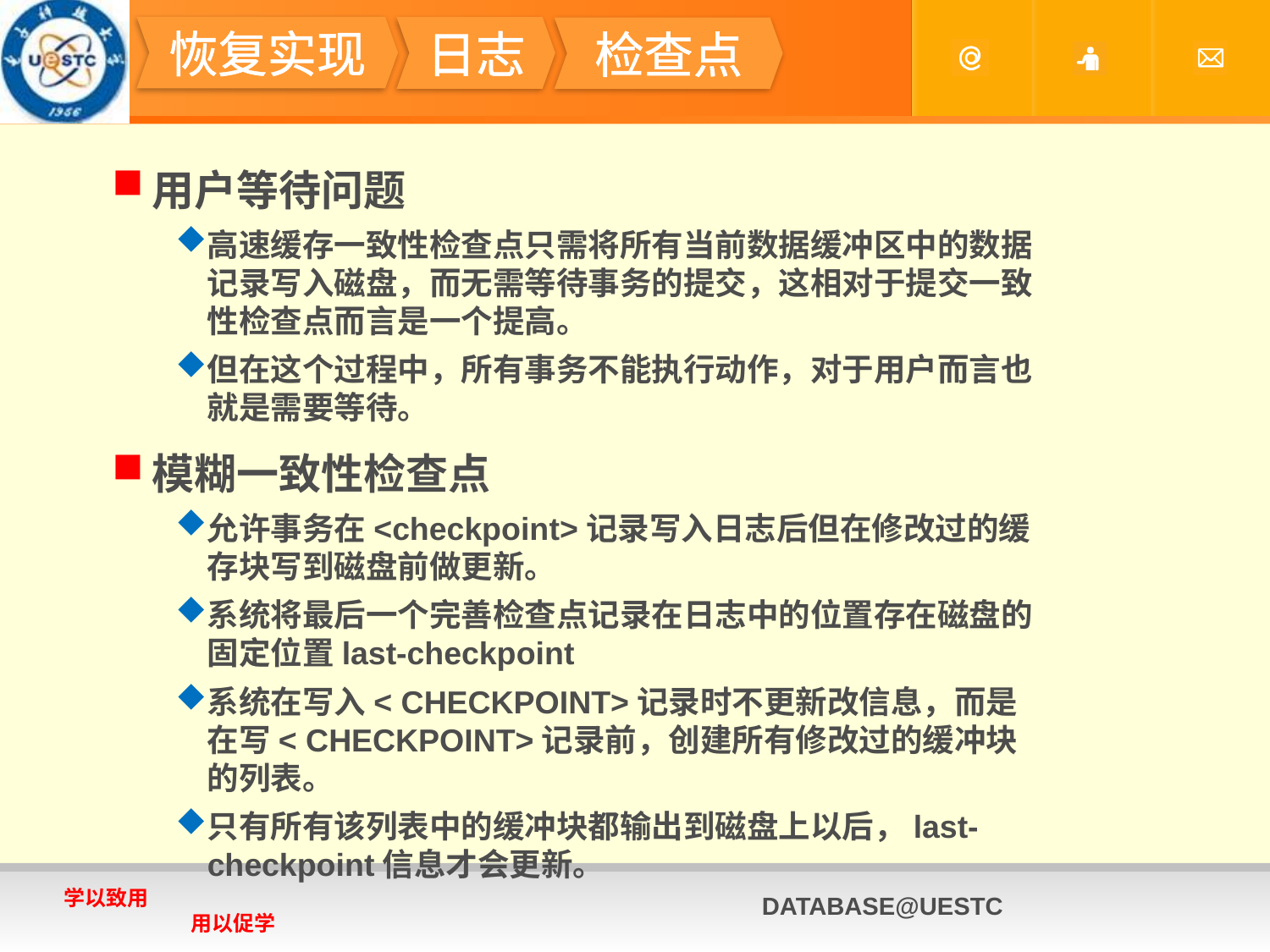

#
恢复实现
日志
检查点
用户等待问题
高速缓存一致性检查点只需将所有当前数据缓冲区中的数据记录写入磁盘，而无需等待事务的提交，这相对于提交一致性检查点而言是一个提高。
但在这个过程中，所有事务不能执行动作，对于用户而言也就是需要等待。
模糊一致性检查点
允许事务在<checkpoint>记录写入日志后但在修改过的缓存块写到磁盘前做更新。
系统将最后一个完善检查点记录在日志中的位置存在磁盘的固定位置last-checkpoint
系统在写入< CHECKPOINT>记录时不更新改信息，而是在写< CHECKPOINT>记录前，创建所有修改过的缓冲块的列表。
只有所有该列表中的缓冲块都输出到磁盘上以后，last-checkpoint信息才会更新。